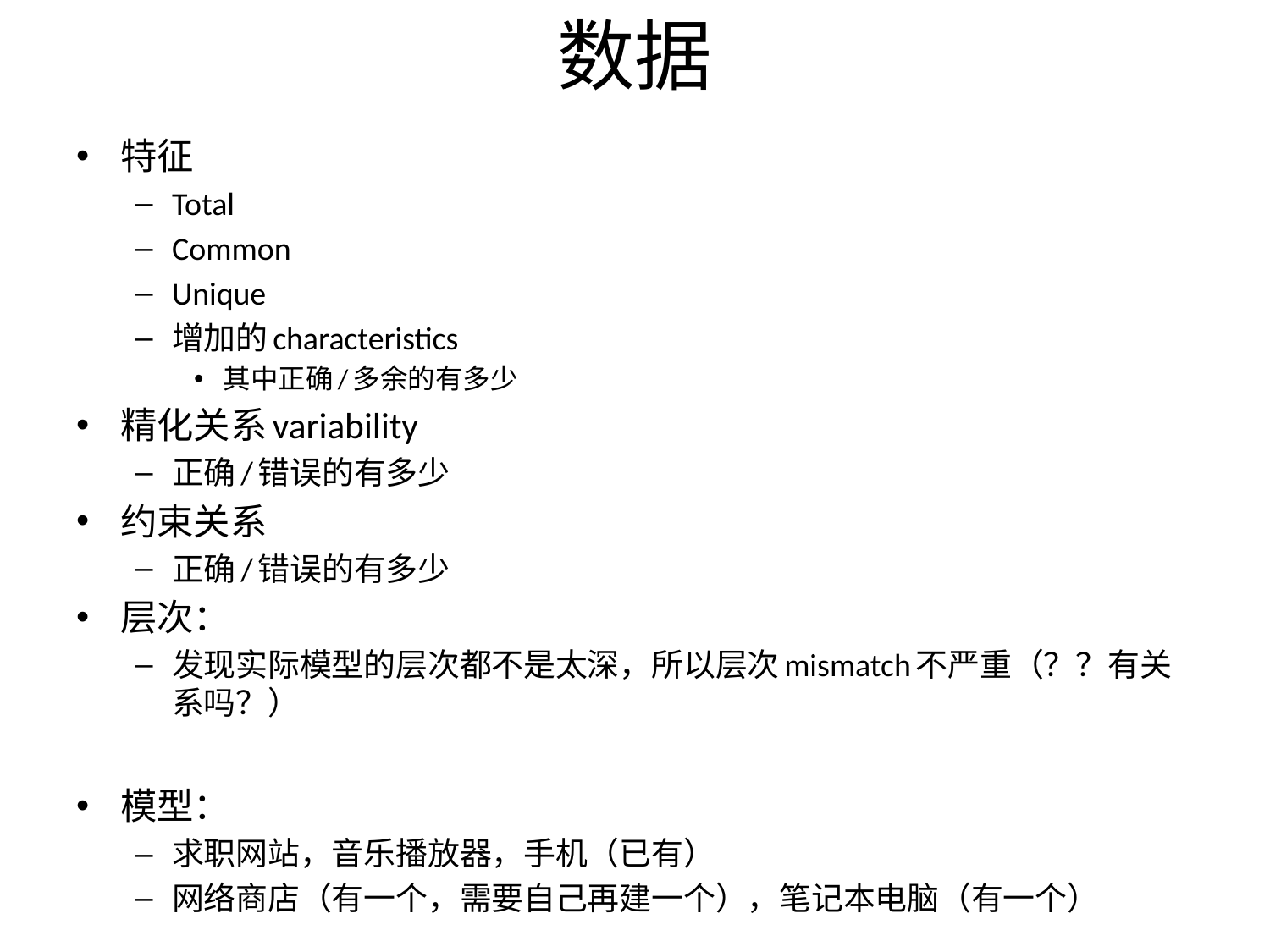

# 数据
特征
Total
Common
Unique
增加的characteristics
其中正确/多余的有多少
精化关系variability
正确/错误的有多少
约束关系
正确/错误的有多少
层次：
发现实际模型的层次都不是太深，所以层次mismatch不严重（？？有关系吗？）

模型：
求职网站，音乐播放器，手机（已有）
网络商店（有一个，需要自己再建一个），笔记本电脑（有一个）